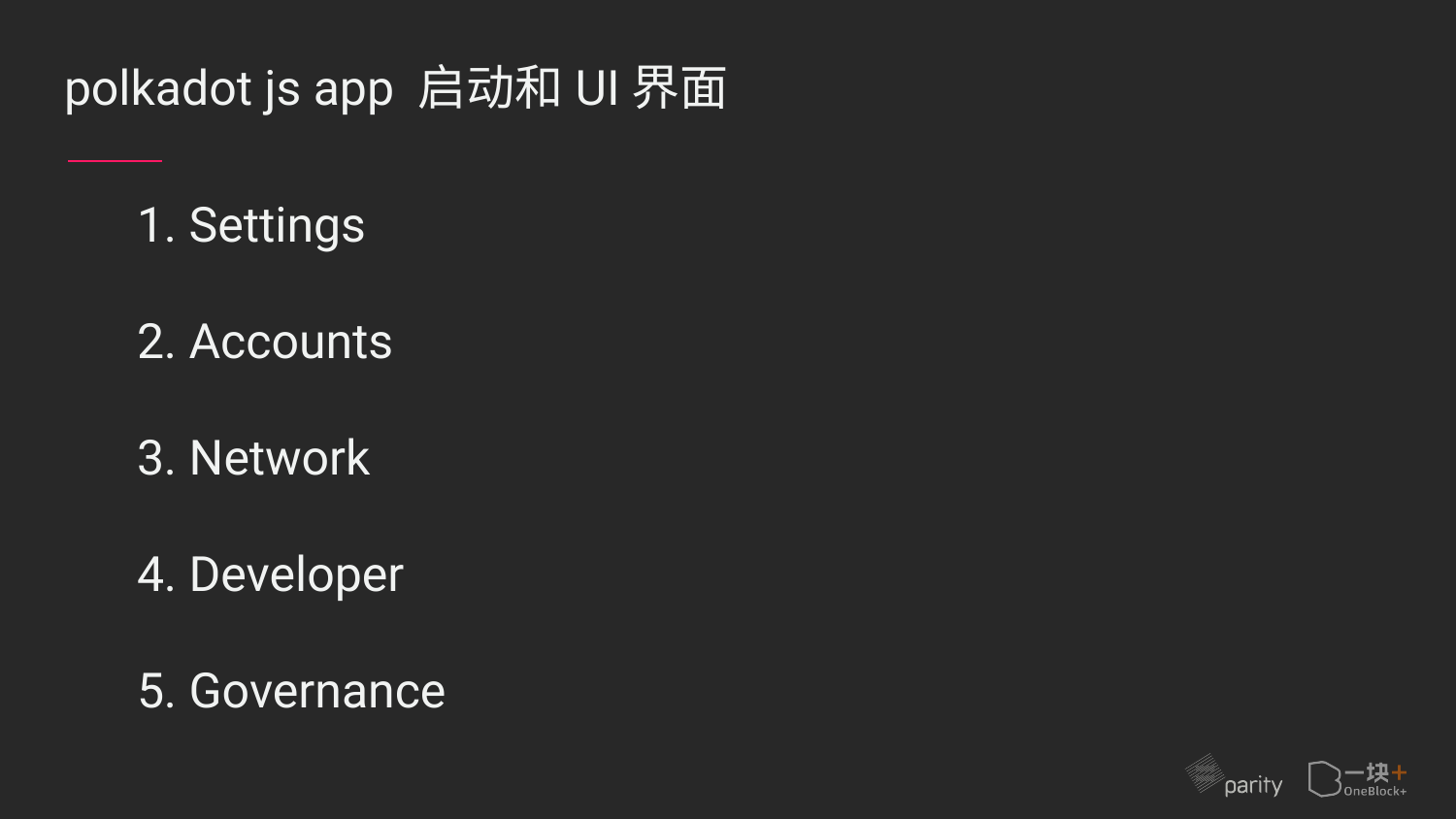

polkadot js app 启动和UI界面
      1. Settings

2. Accounts

3. Network

4. Developer

5. Governance